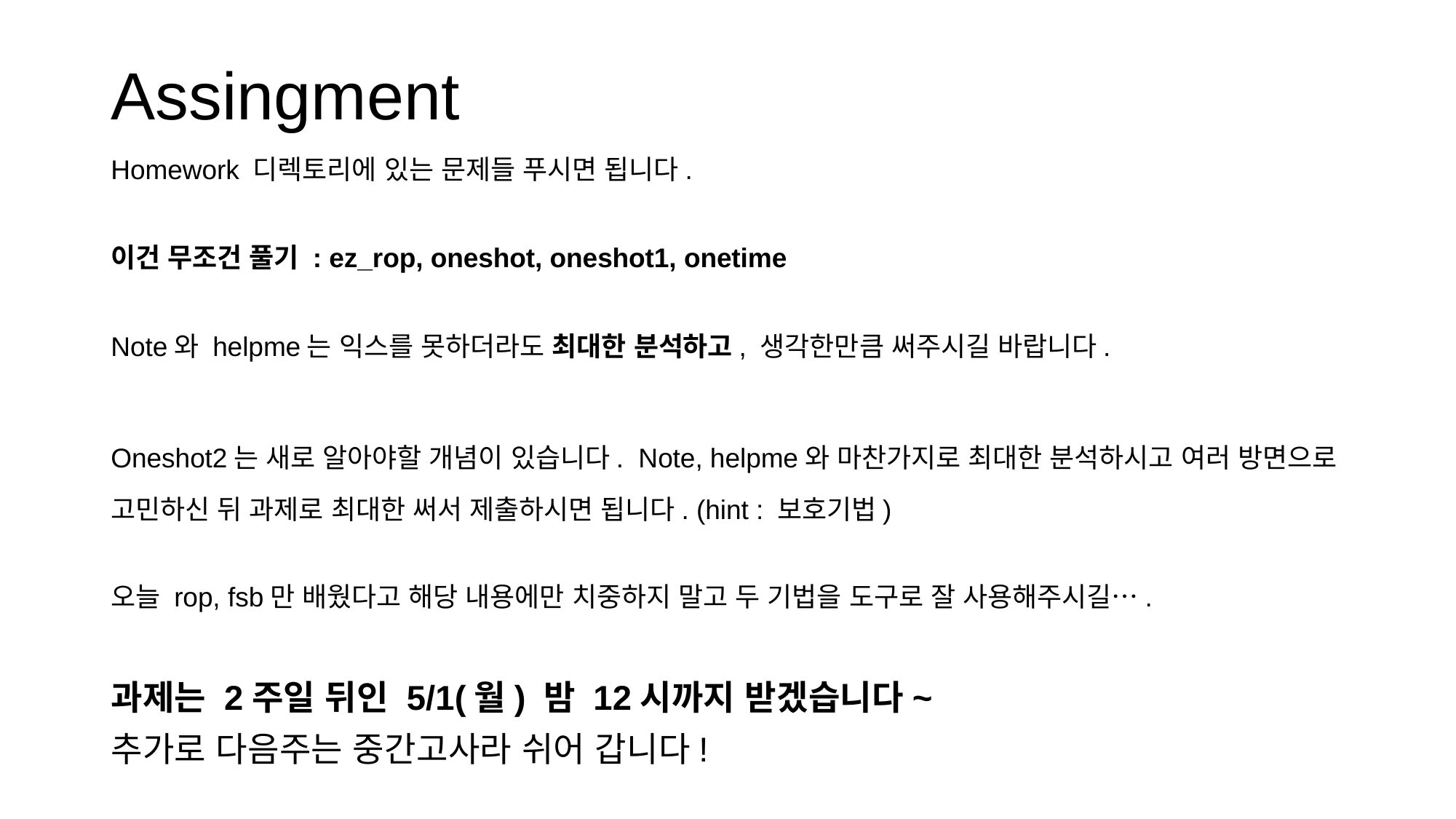

# Assingment
Homework 디렉토리에 있는 문제들 푸시면 됩니다.

이건 무조건 풀기 : ez_rop, oneshot, oneshot1, onetime

Note와 helpme는 익스를 못하더라도 최대한 분석하고, 생각한만큼 써주시길 바랍니다.

Oneshot2는 새로 알아야할 개념이 있습니다.  Note, helpme와 마찬가지로 최대한 분석하시고 여러 방면으로 고민하신 뒤 과제로 최대한 써서 제출하시면 됩니다. (hint : 보호기법)

오늘 rop, fsb만 배웠다고 해당 내용에만 치중하지 말고 두 기법을 도구로 잘 사용해주시길….

과제는 2주일 뒤인 5/1(월) 밤 12시까지 받겠습니다~
추가로 다음주는 중간고사라 쉬어 갑니다!